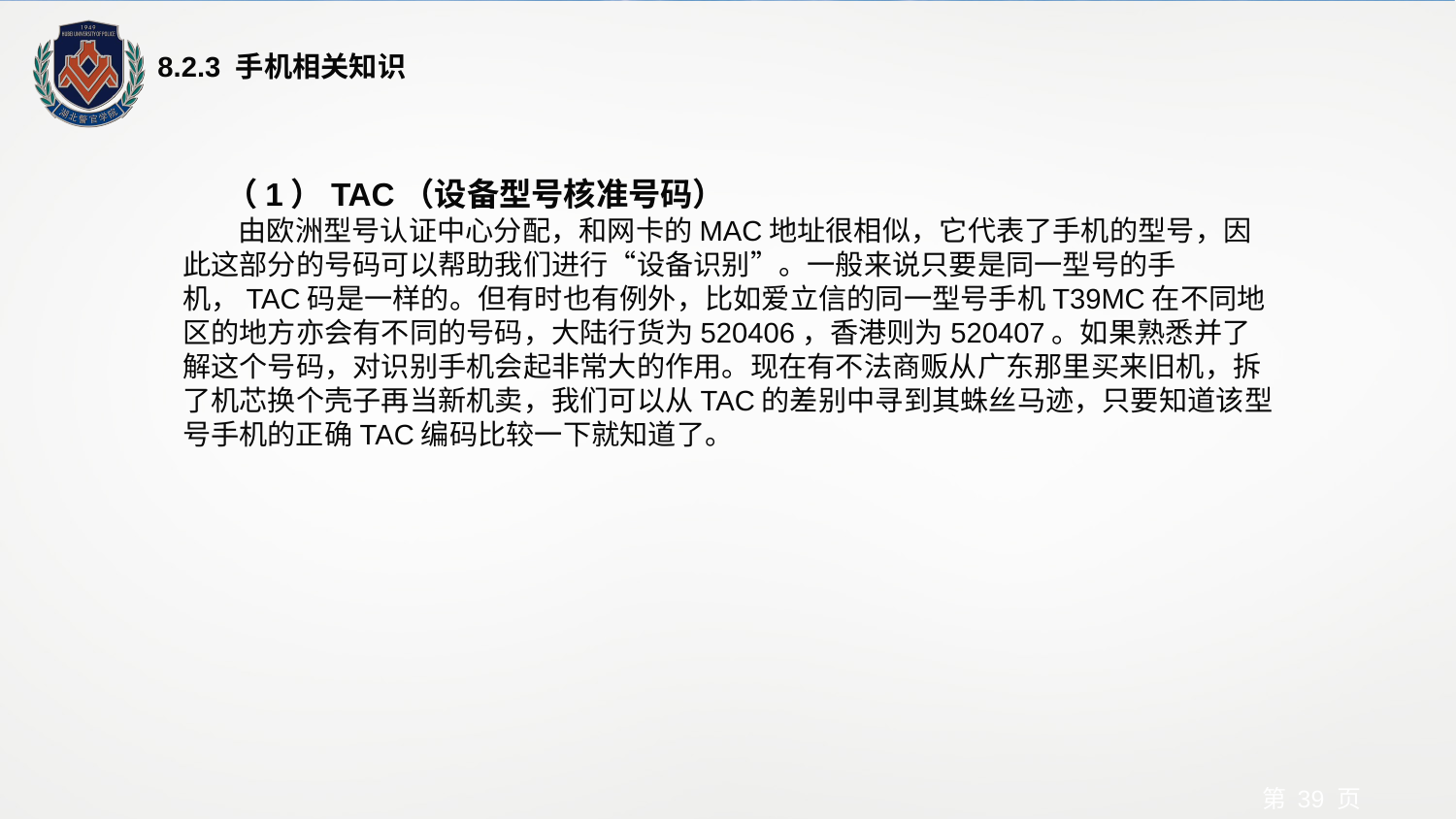

8.2.3 手机相关知识
（1）TAC（设备型号核准号码）
 由欧洲型号认证中心分配，和网卡的MAC地址很相似，它代表了手机的型号，因此这部分的号码可以帮助我们进行“设备识别”。一般来说只要是同一型号的手机，TAC码是一样的。但有时也有例外，比如爱立信的同一型号手机T39MC在不同地区的地方亦会有不同的号码，大陆行货为520406，香港则为520407。如果熟悉并了解这个号码，对识别手机会起非常大的作用。现在有不法商贩从广东那里买来旧机，拆了机芯换个壳子再当新机卖，我们可以从TAC的差别中寻到其蛛丝马迹，只要知道该型号手机的正确TAC编码比较一下就知道了。